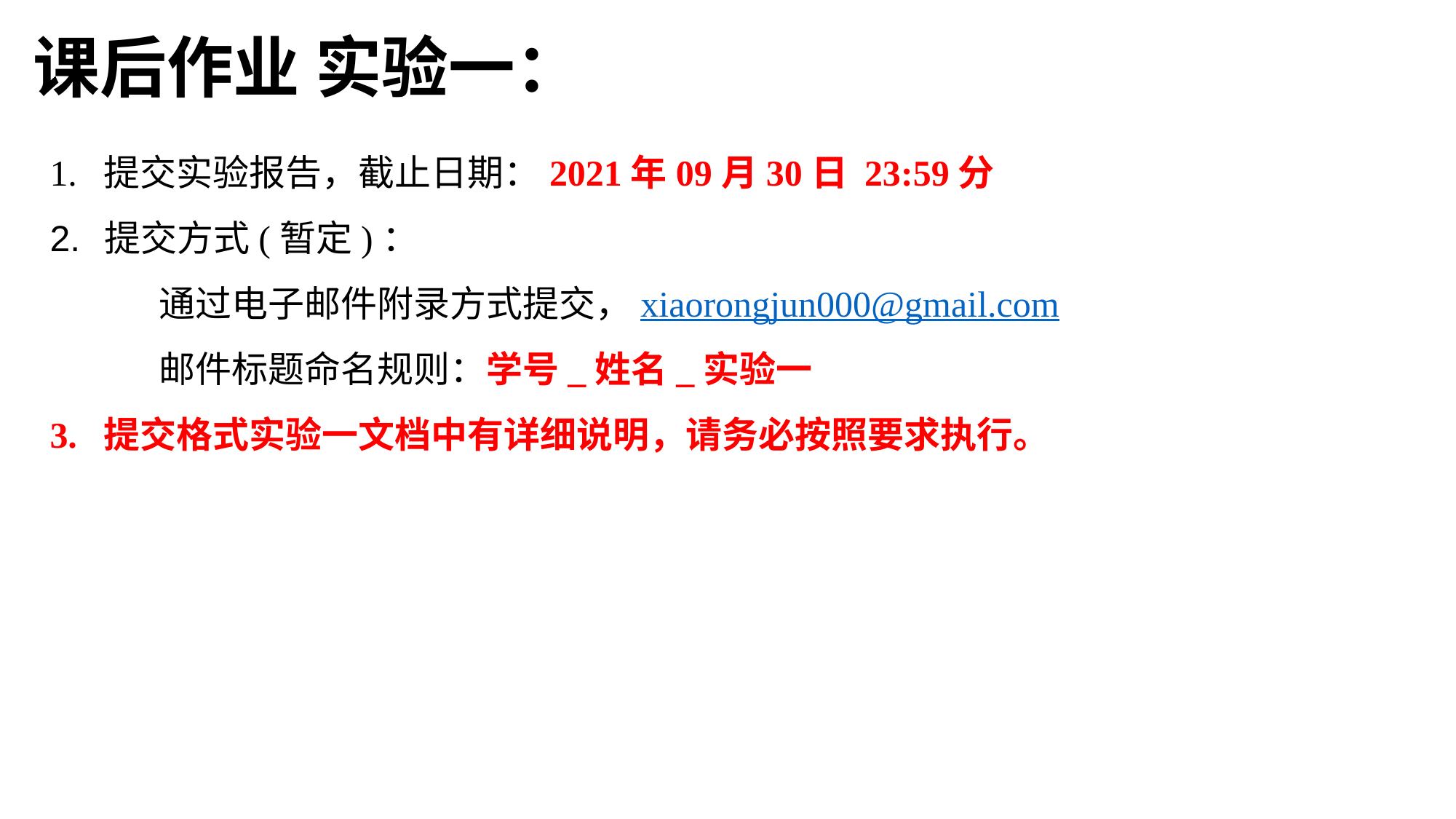

课后作业 实验一：
1.  提交实验报告，截止日期：2021年09月30日 23:59分
提交方式(暂定)：
	通过电子邮件附录方式提交，xiaorongjun000@gmail.com
	邮件标题命名规则：学号_姓名_实验一
3.  提交格式实验一文档中有详细说明，请务必按照要求执行。